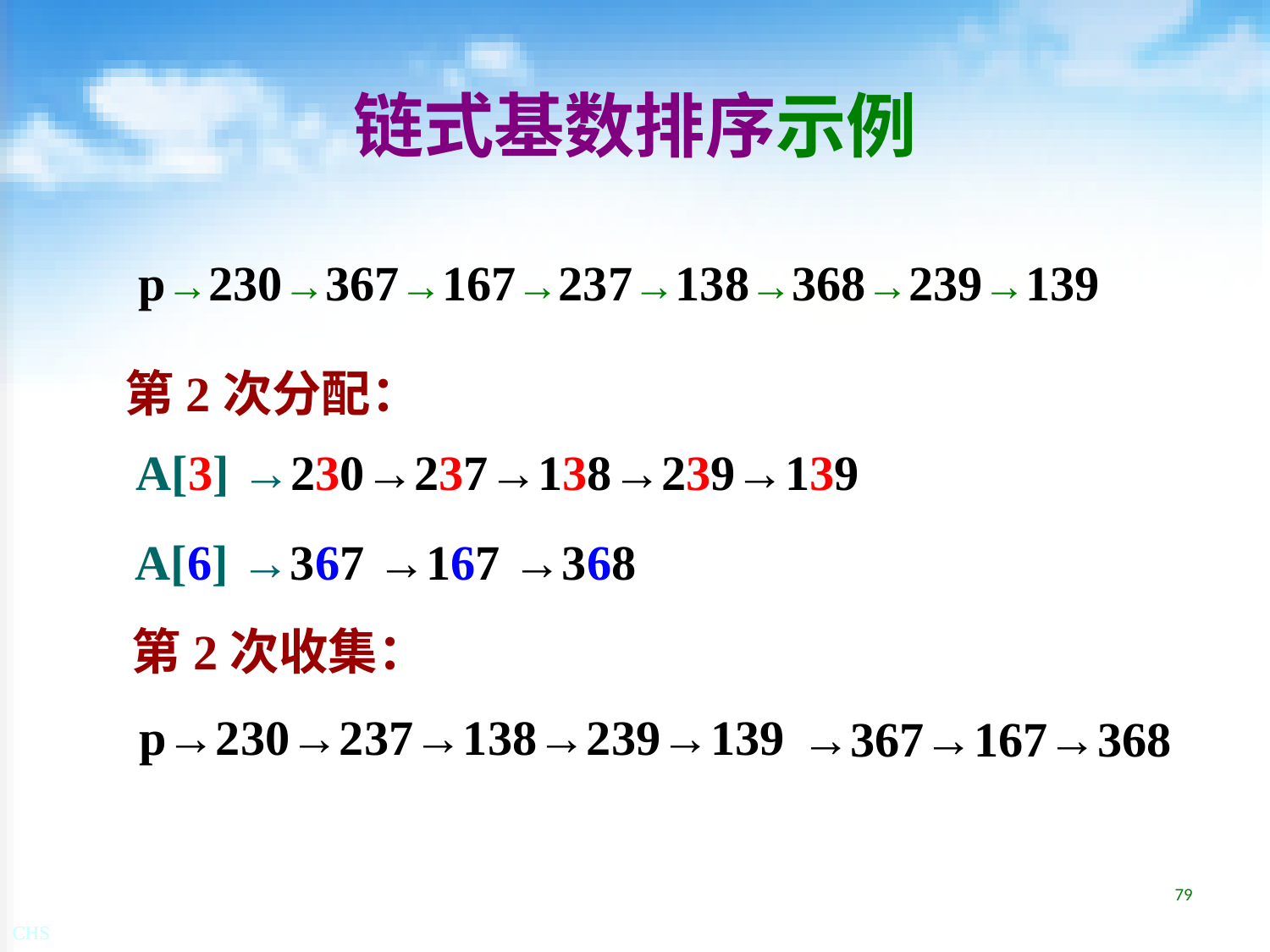

# 链式基数排序示例
p→230→367→167→237→138→368→239→139
第2次分配：
A[3] →230→237→138→239→139
A[6] →367 →167 →368
第2次收集：
p→230→237→138→239→139
→367→167→368
79